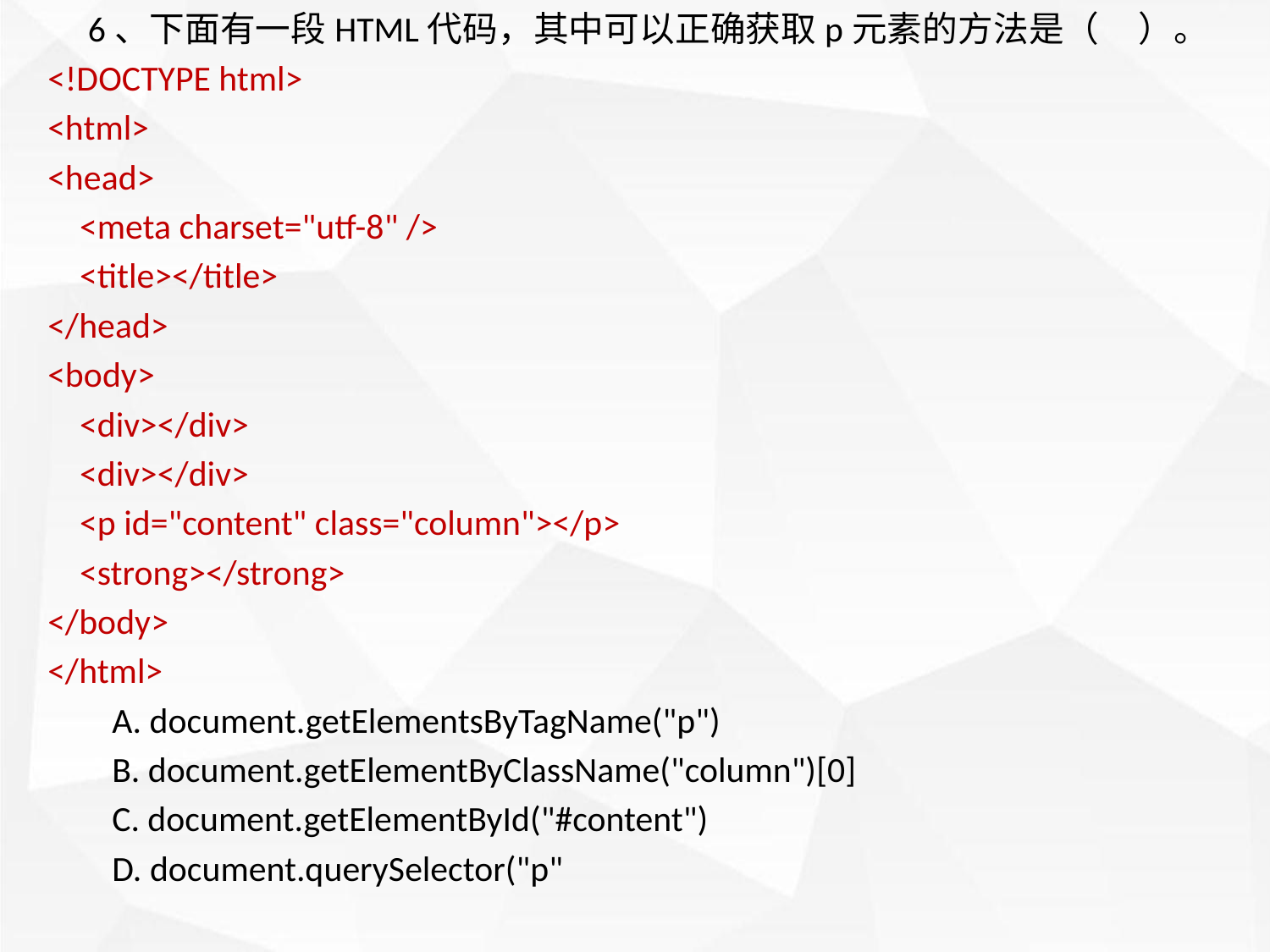

6、下面有一段HTML代码，其中可以正确获取p元素的方法是（     ）。
<!DOCTYPE html>
<html>
<head>
    <meta charset="utf-8" />
    <title></title>
</head>
<body>
    <div></div>
    <div></div>
    <p id="content" class="column"></p>
    <strong></strong>
</body>
</html>
        A. document.getElementsByTagName("p")
        B. document.getElementByClassName("column")[0]
        C. document.getElementById("#content")
        D. document.querySelector("p"